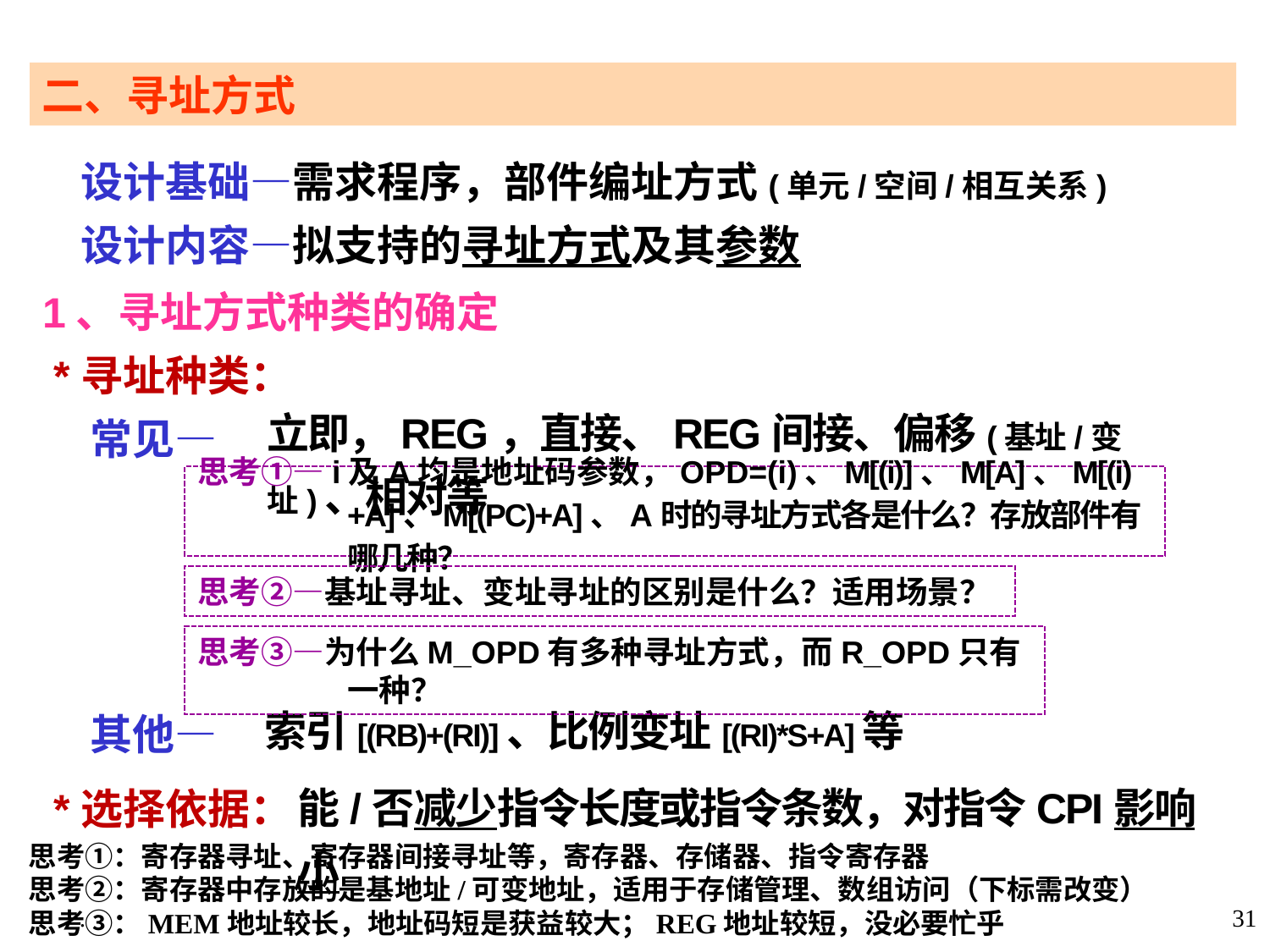

二、寻址方式
   设计基础—需求程序，部件编址方式(单元/空间/相互关系)
   设计内容—拟支持的寻址方式及其参数
1、寻址方式种类的确定
 *寻址种类：
    常见—

    其他—
 *选择依据：
立即，REG，直接、REG间接、偏移(基址/变址)、相对等
思考①—i及A均是地址码参数，OPD=(i)、M[(i)]、M[A]、M[(i)+A]、M[(PC)+A]、A时的寻址方式各是什么？存放部件有哪几种？
思考②—基址寻址、变址寻址的区别是什么？适用场景？
思考③—为什么M_OPD有多种寻址方式，而R_OPD只有一种？
索引[(RB)+(RI)]、比例变址[(RI)*S+A]等
能/否减少指令长度或指令条数，对指令CPI影响小
思考①：寄存器寻址、寄存器间接寻址等，寄存器、存储器、指令寄存器
思考②：寄存器中存放的是基地址/可变地址，适用于存储管理、数组访问（下标需改变）
思考③：MEM地址较长，地址码短是获益较大；REG地址较短，没必要忙乎
.
31